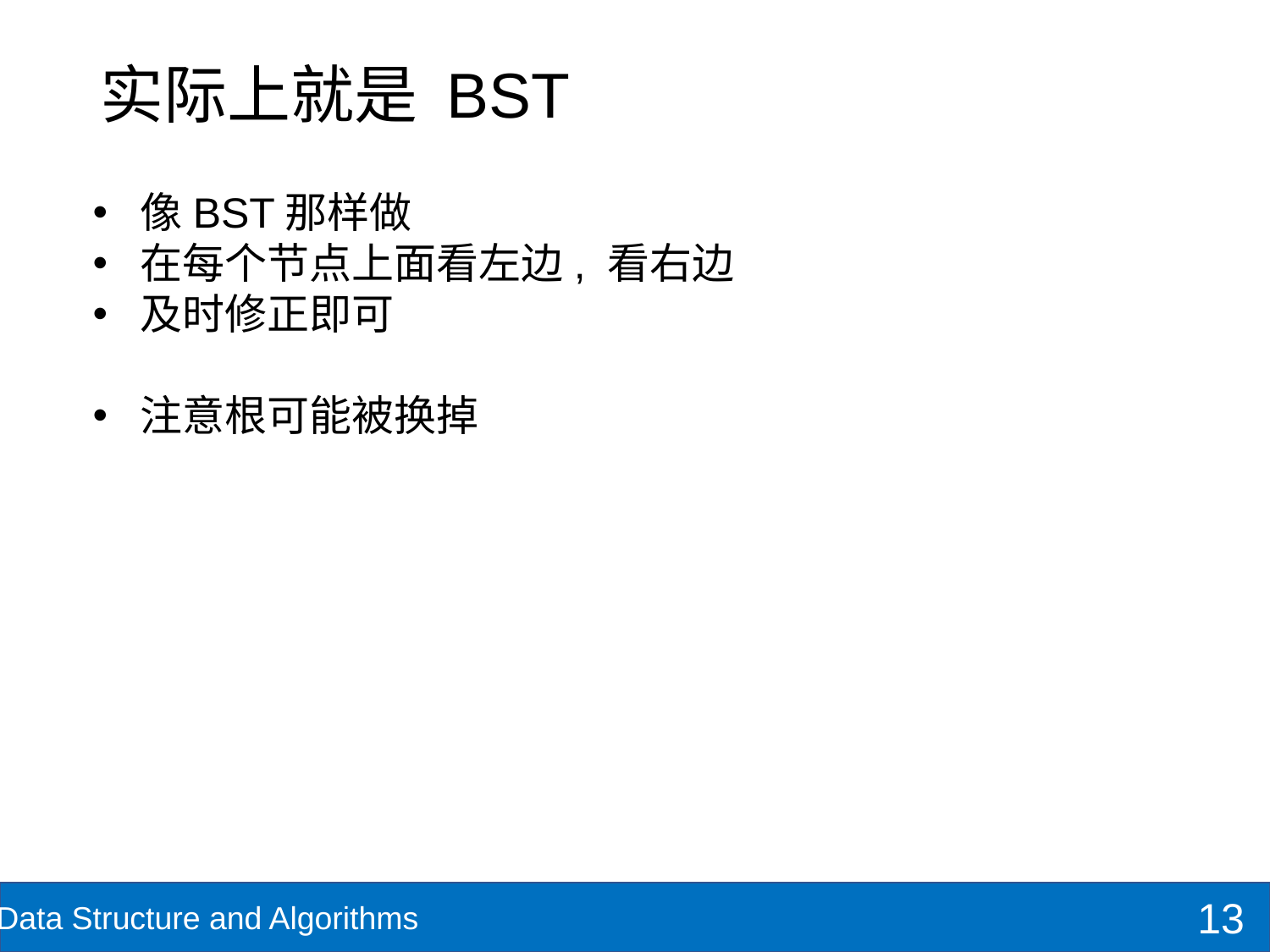

# 实际上就是 BST
像BST那样做
在每个节点上面看左边, 看右边
及时修正即可

注意根可能被换掉
13